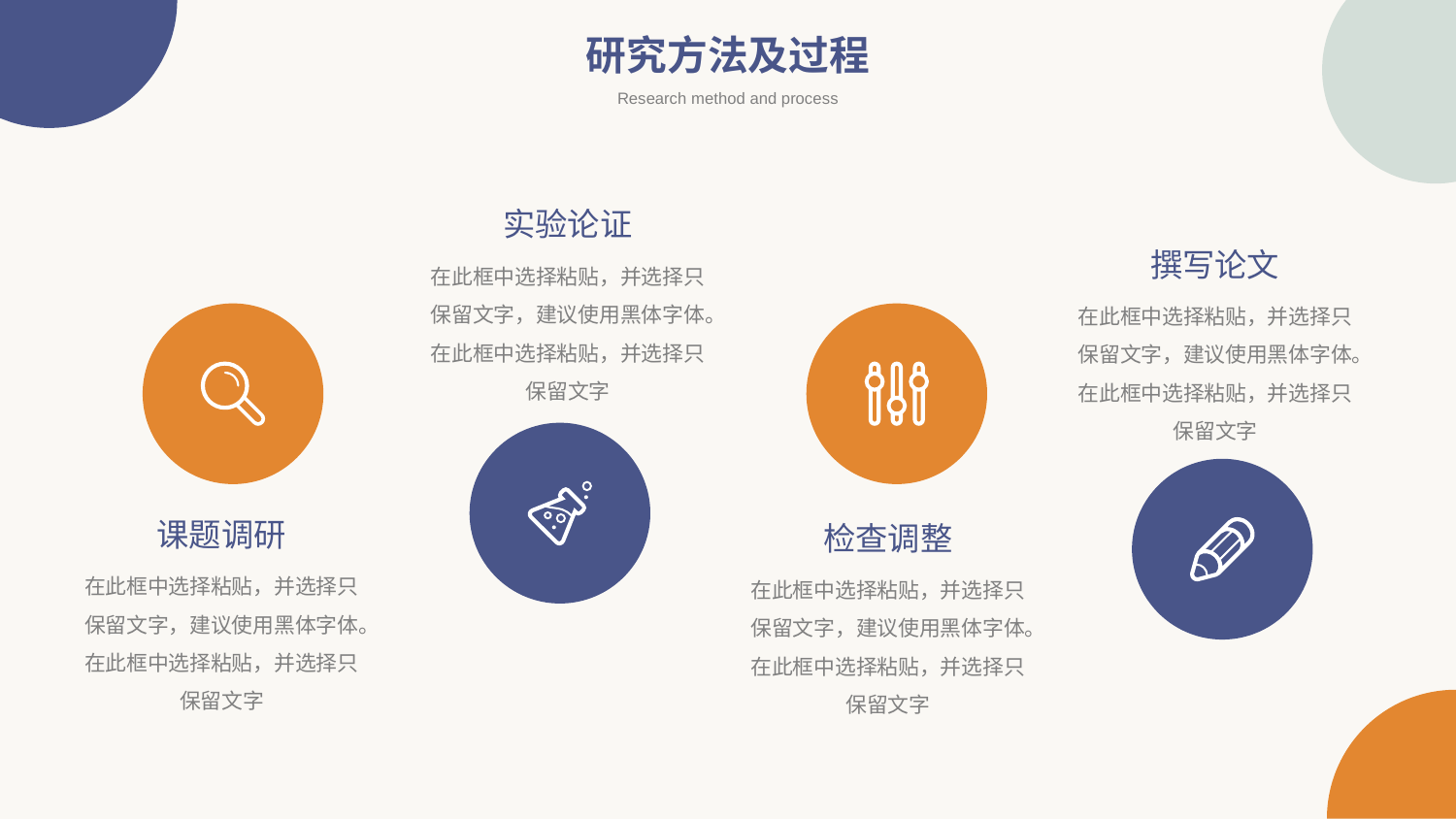

研究方法及过程
Research method and process
实验论证
撰写论文
在此框中选择粘贴，并选择只保留文字，建议使用黑体字体。在此框中选择粘贴，并选择只保留文字

在此框中选择粘贴，并选择只保留文字，建议使用黑体字体。在此框中选择粘贴，并选择只保留文字

课题调研
检查调整

在此框中选择粘贴，并选择只保留文字，建议使用黑体字体。在此框中选择粘贴，并选择只保留文字
在此框中选择粘贴，并选择只保留文字，建议使用黑体字体。在此框中选择粘贴，并选择只保留文字